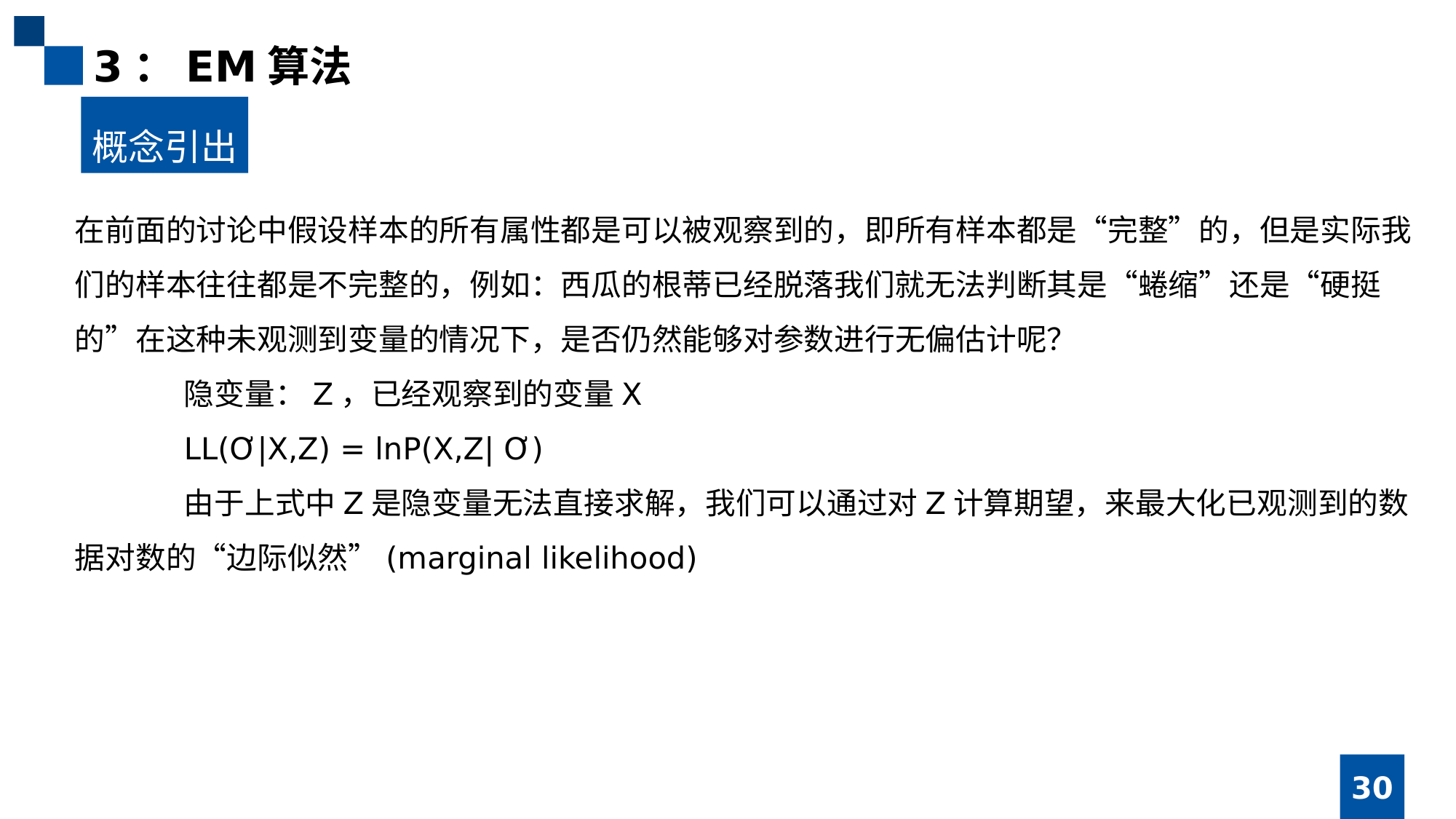

3：EM算法
概念引出
在前面的讨论中假设样本的所有属性都是可以被观察到的，即所有样本都是“完整”的，但是实际我们的样本往往都是不完整的，例如：西瓜的根蒂已经脱落我们就无法判断其是“蜷缩”还是“硬挺的”在这种未观测到变量的情况下，是否仍然能够对参数进行无偏估计呢？
	隐变量：Z，已经观察到的变量X
	LL(Ơ|X,Z) = lnP(X,Z| Ơ)
	由于上式中Z是隐变量无法直接求解，我们可以通过对Z计算期望，来最大化已观测到的数据对数的“边际似然”(marginal likelihood)

30